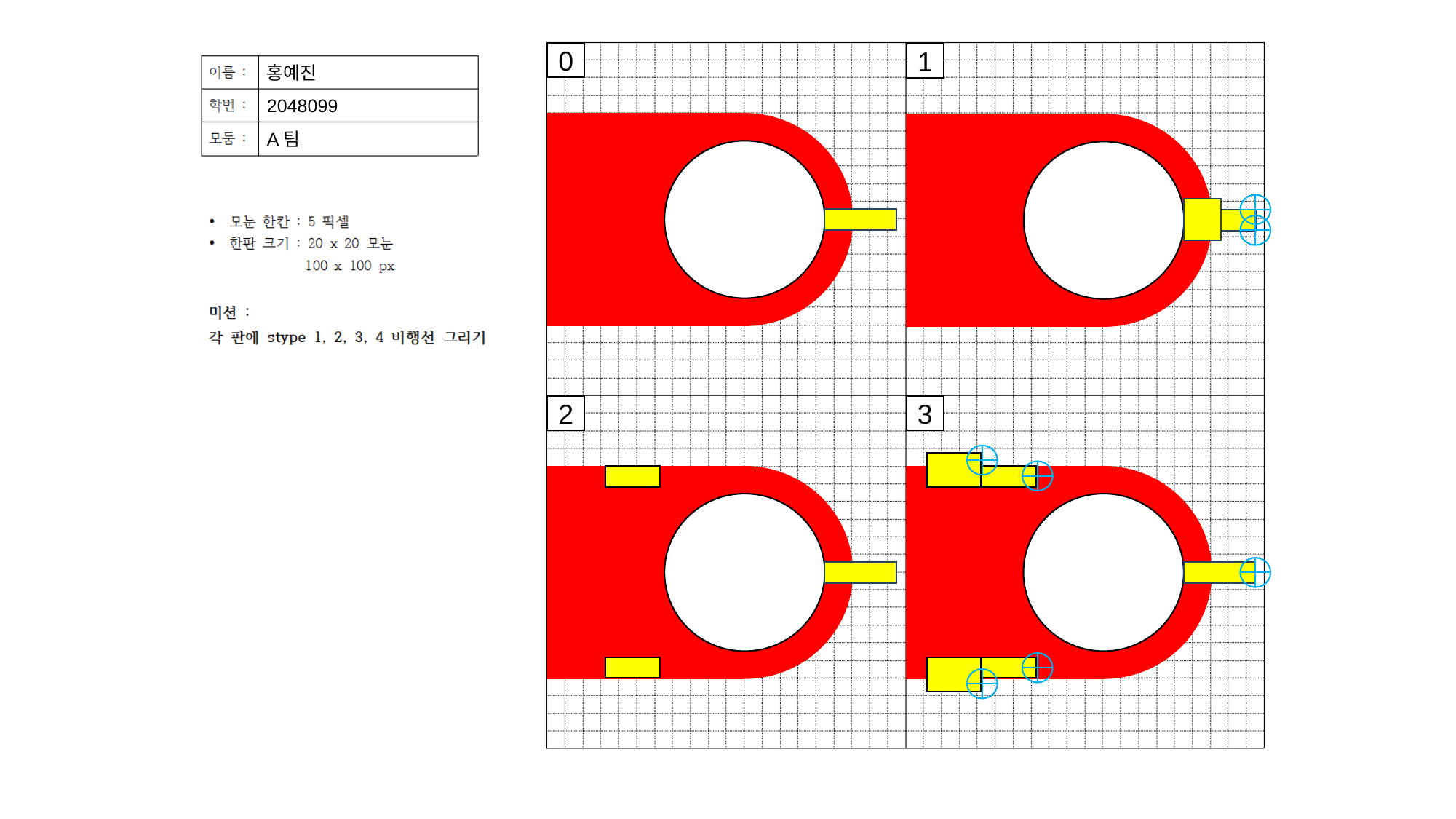

0
1
홍예진
2048099

A팀

2
3